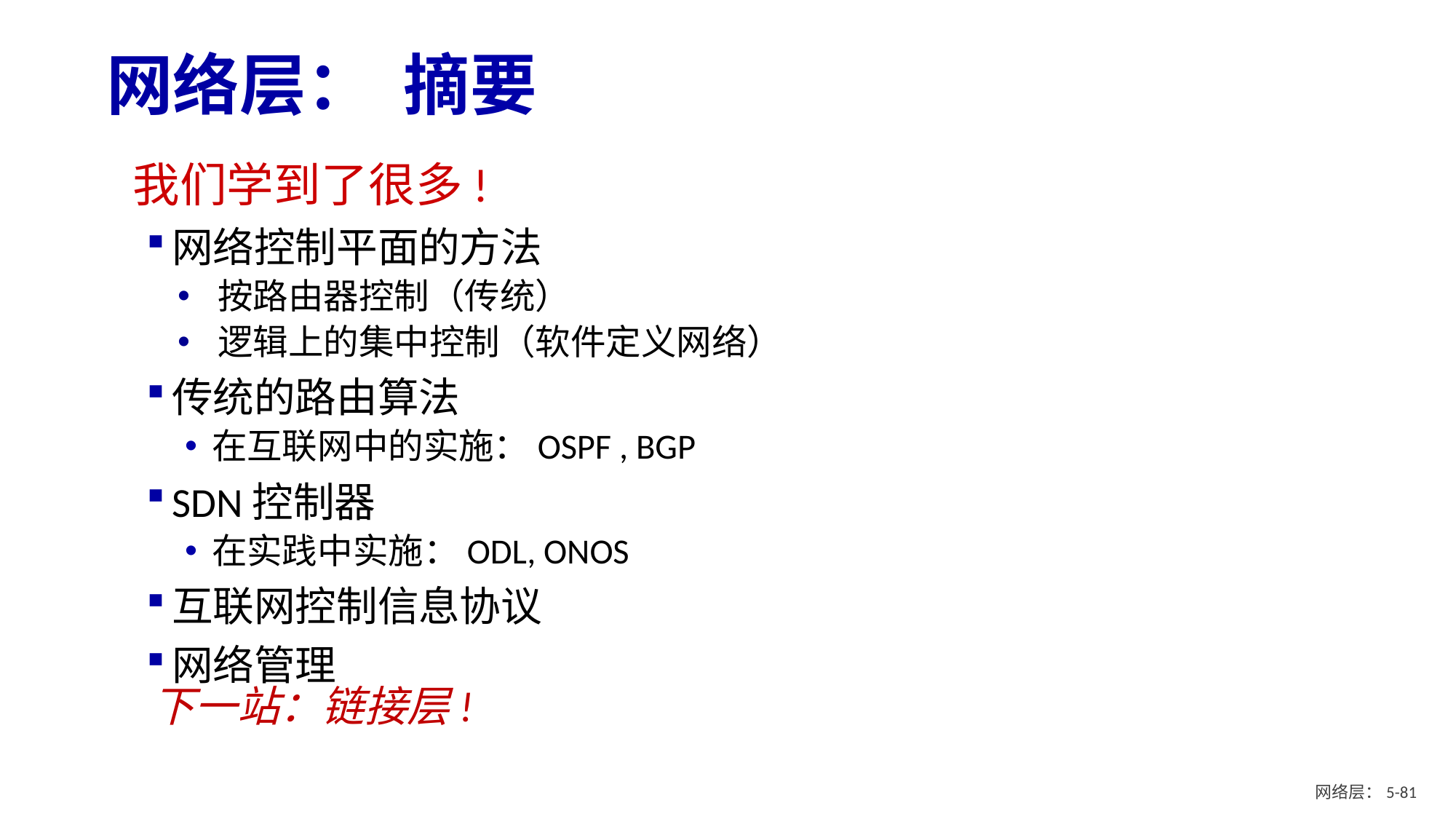

# 网络层：  摘要
我们学到了很多!
网络控制平面的方法
按路由器控制（传统）
逻辑上的集中控制（软件定义网络）
传统的路由算法
在互联网中的实施：OSPF , BGP
SDN控制器
在实践中实施：ODL, ONOS
互联网控制信息协议
网络管理

下一站：链接层!
网络层：5-81